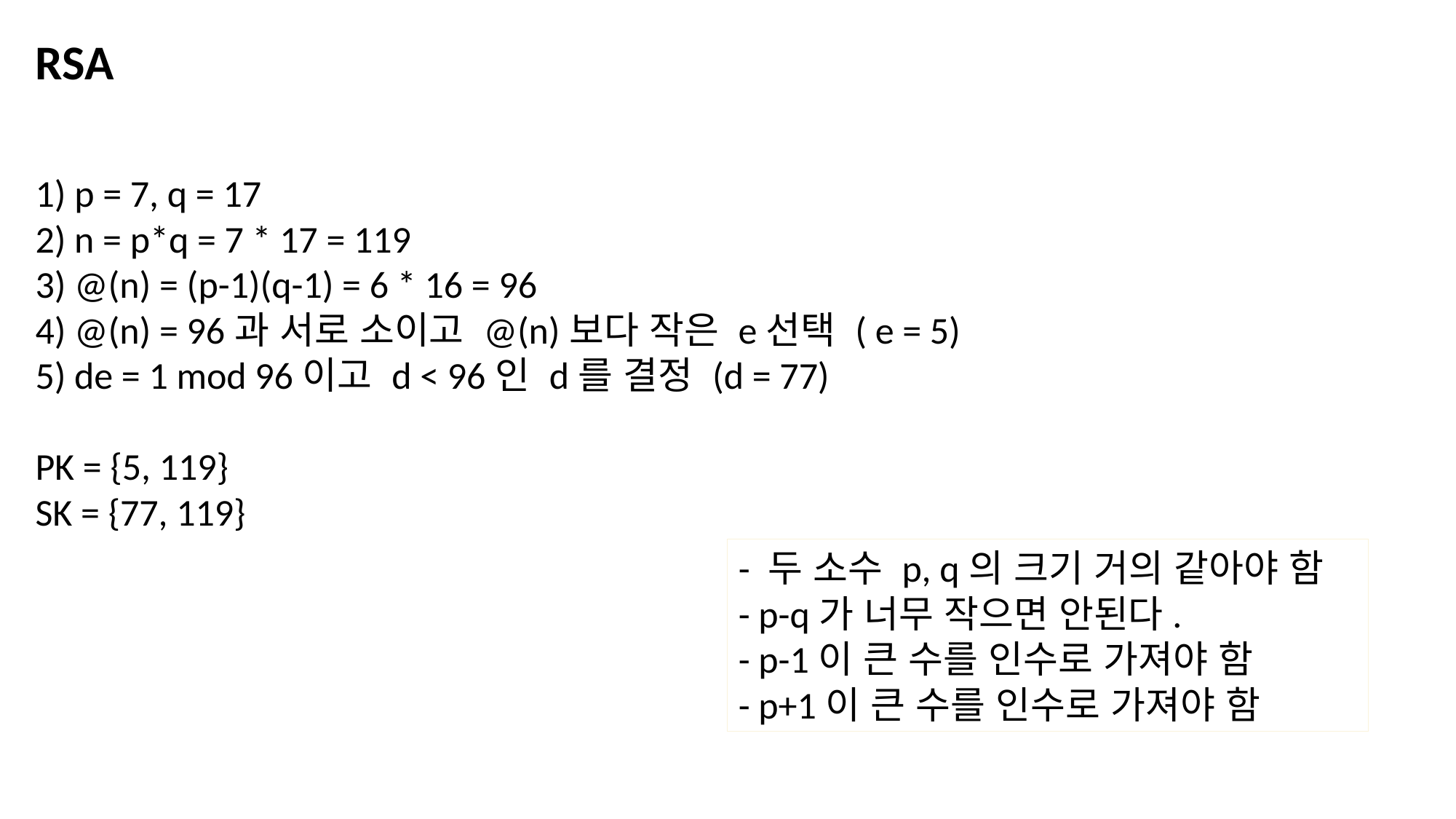

RSA
1) p = 7, q = 17
2) n = p*q = 7 * 17 = 119
3) @(n) = (p-1)(q-1) = 6 * 16 = 96
4) @(n) = 96과 서로 소이고 @(n)보다 작은 e선택 ( e = 5)
5) de = 1 mod 96이고 d < 96인 d를 결정 (d = 77)

PK = {5, 119}
SK = {77, 119}
- 두 소수 p, q의 크기 거의 같아야 함
- p-q가 너무 작으면 안된다.
- p-1이 큰 수를 인수로 가져야 함
- p+1이 큰 수를 인수로 가져야 함